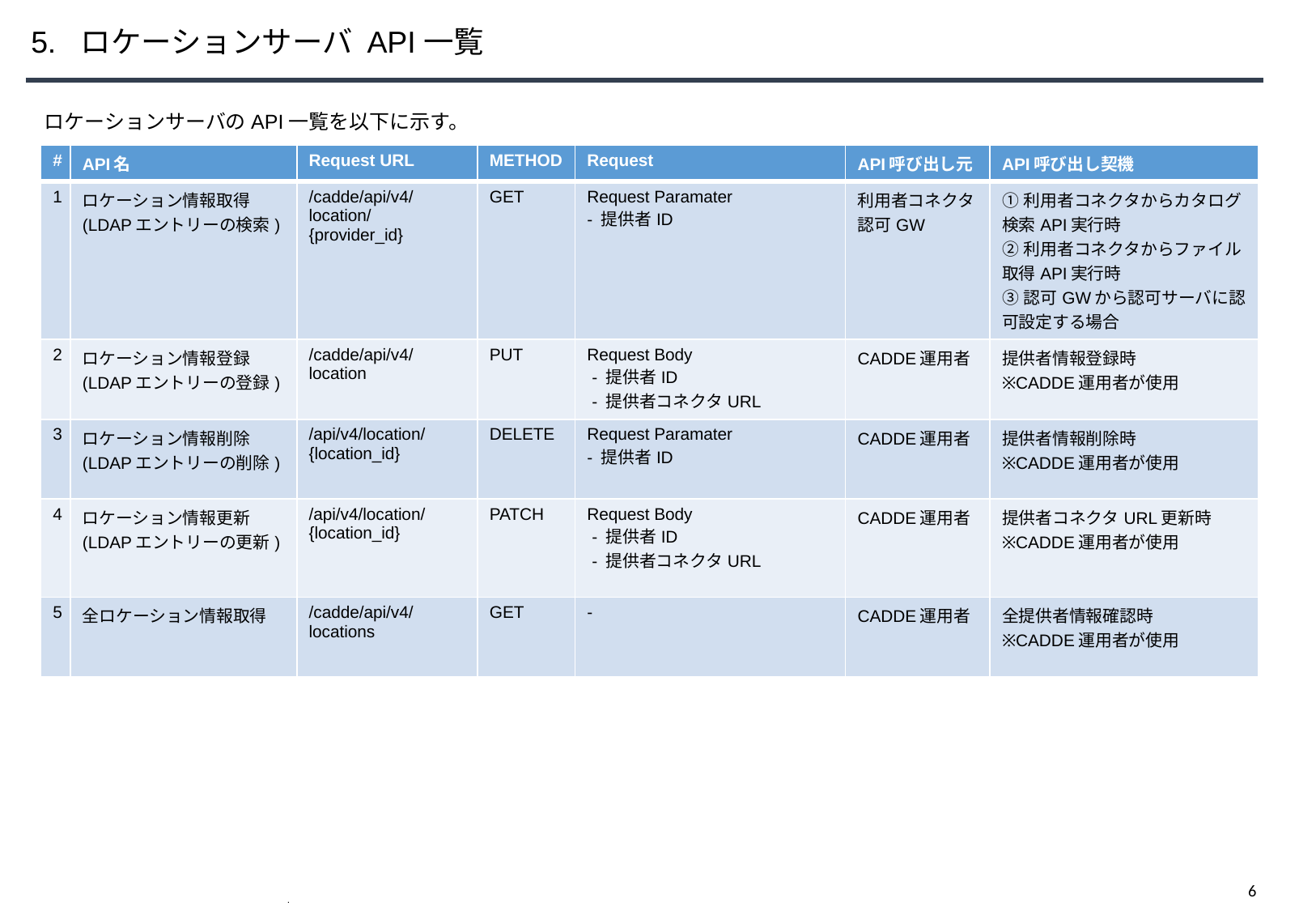

# 5.  ロケーションサーバ API一覧
ロケーションサーバのAPI一覧を以下に示す。
| # | API名 | Request URL | METHOD | Request | API呼び出し元 | API呼び出し契機 |
| --- | --- | --- | --- | --- | --- | --- |
| 1 | ロケーション情報取得 (LDAPエントリーの検索) | /cadde/api/v4/location/{provider\_id} | GET | Request Paramater - 提供者ID | 利用者コネクタ 認可GW | ①利用者コネクタからカタログ検索API実行時 ②利用者コネクタからファイル取得API実行時 ③認可GWから認可サーバに認可設定する場合 |
| 2 | ロケーション情報登録 (LDAPエントリーの登録) | /cadde/api/v4/location | PUT | Request Body - 提供者ID - 提供者コネクタURL | CADDE運用者 | 提供者情報登録時 ※CADDE運用者が使用 |
| 3 | ロケーション情報削除 (LDAPエントリーの削除) | /api/v4/location/{location\_id} | DELETE | Request Paramater - 提供者ID | CADDE運用者 | 提供者情報削除時 ※CADDE運用者が使用 |
| 4 | ロケーション情報更新 (LDAPエントリーの更新) | /api/v4/location/{location\_id} | PATCH | Request Body - 提供者ID - 提供者コネクタURL | CADDE運用者 | 提供者コネクタURL更新時 ※CADDE運用者が使用 |
| 5 | 全ロケーション情報取得 | /cadde/api/v4/locations | GET | - | CADDE運用者 | 全提供者情報確認時 ※CADDE運用者が使用 |